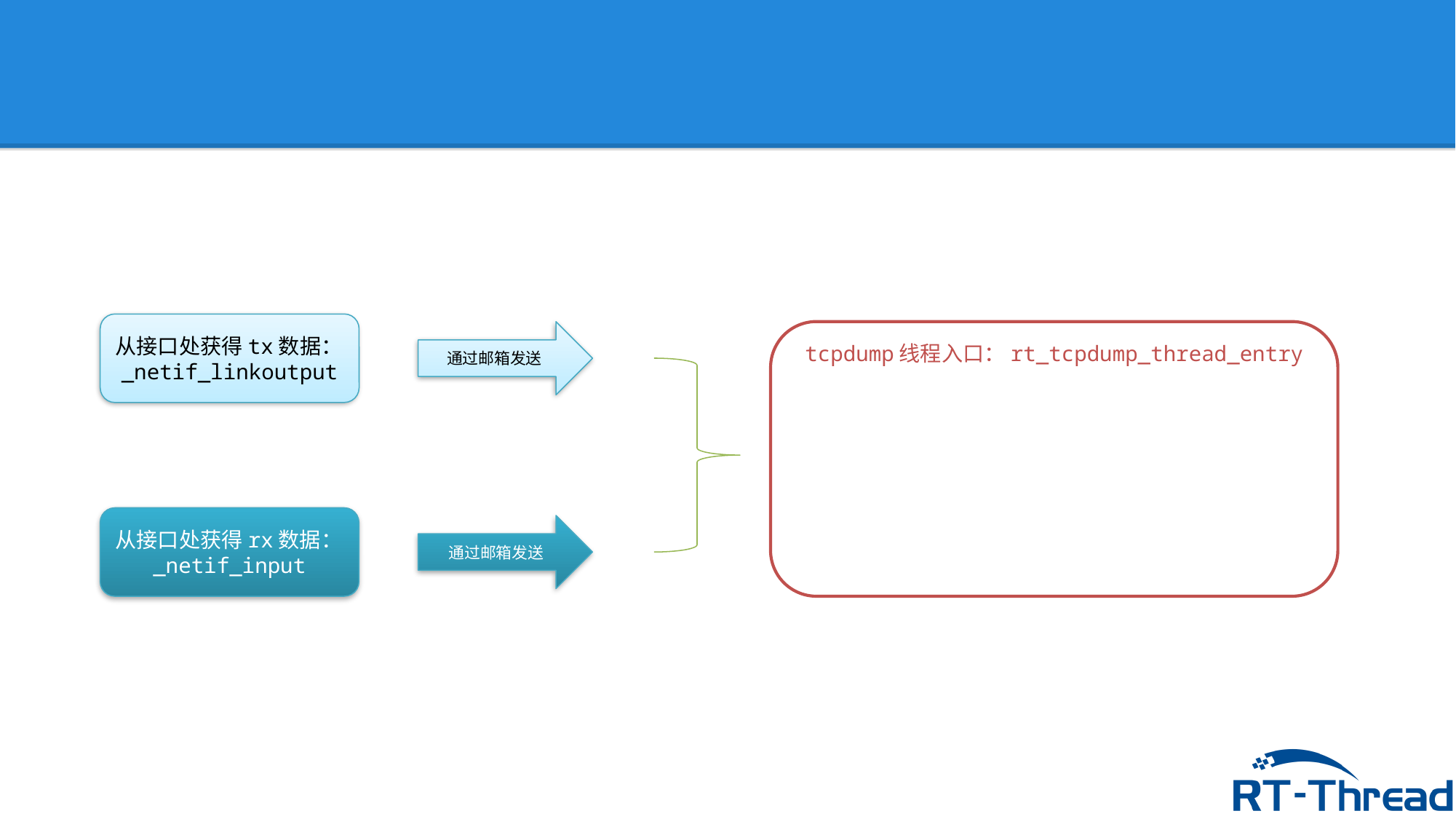

#
从接口处获得tx数据：_netif_linkoutput
通过邮箱发送
tcpdump线程入口：rt_tcpdump_thread_entry

从接口处获得rx数据：_netif_input
通过邮箱发送